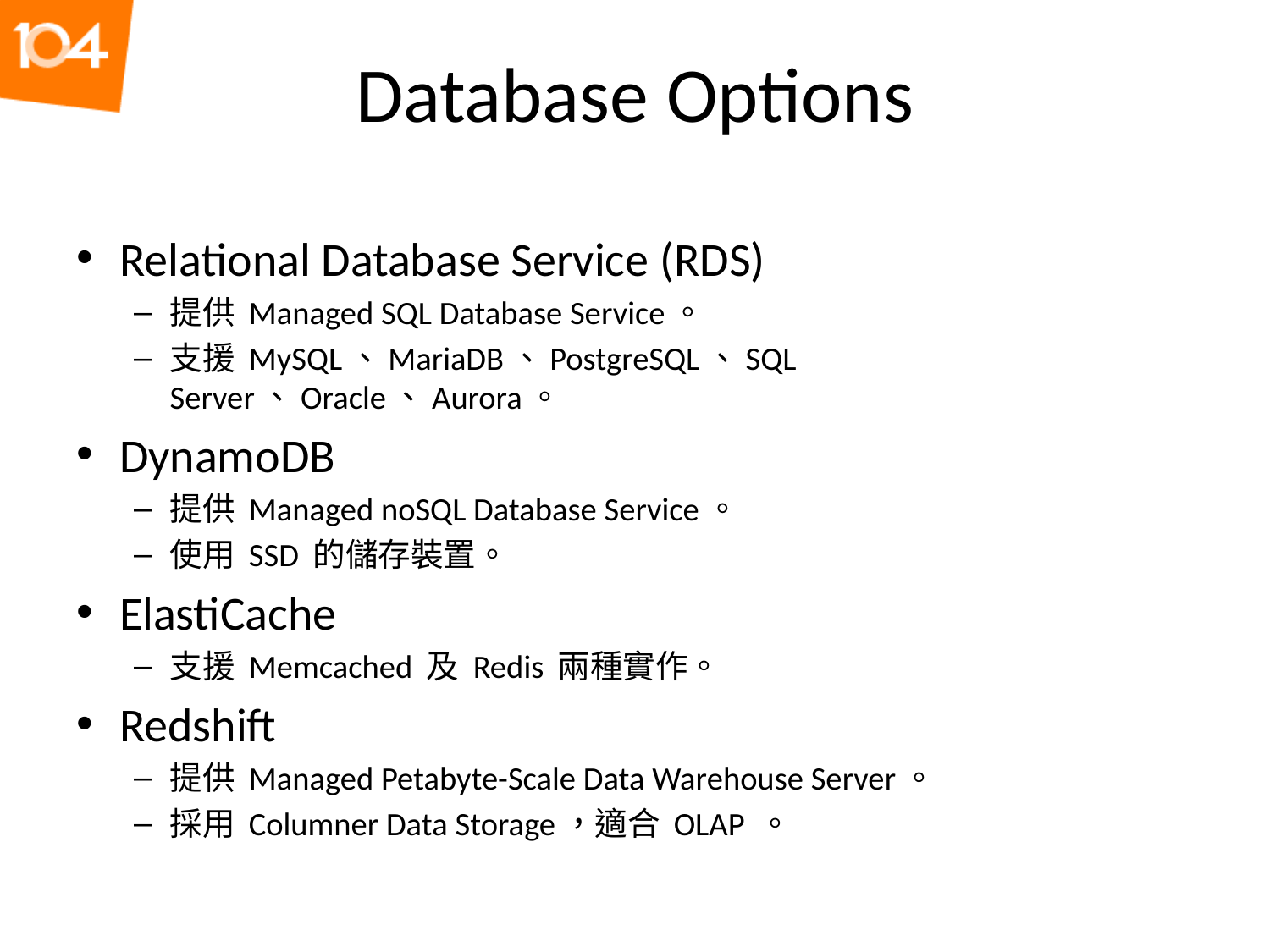

# Database Options
Relational Database Service (RDS)
提供 Managed SQL Database Service。
支援 MySQL、MariaDB、PostgreSQL、SQL Server、Oracle、Aurora。
DynamoDB
提供 Managed noSQL Database Service。
使用 SSD 的儲存裝置。
ElastiCache
支援 Memcached 及 Redis 兩種實作。
Redshift
提供 Managed Petabyte-Scale Data Warehouse Server。
採用 Columner Data Storage，適合 OLAP 。